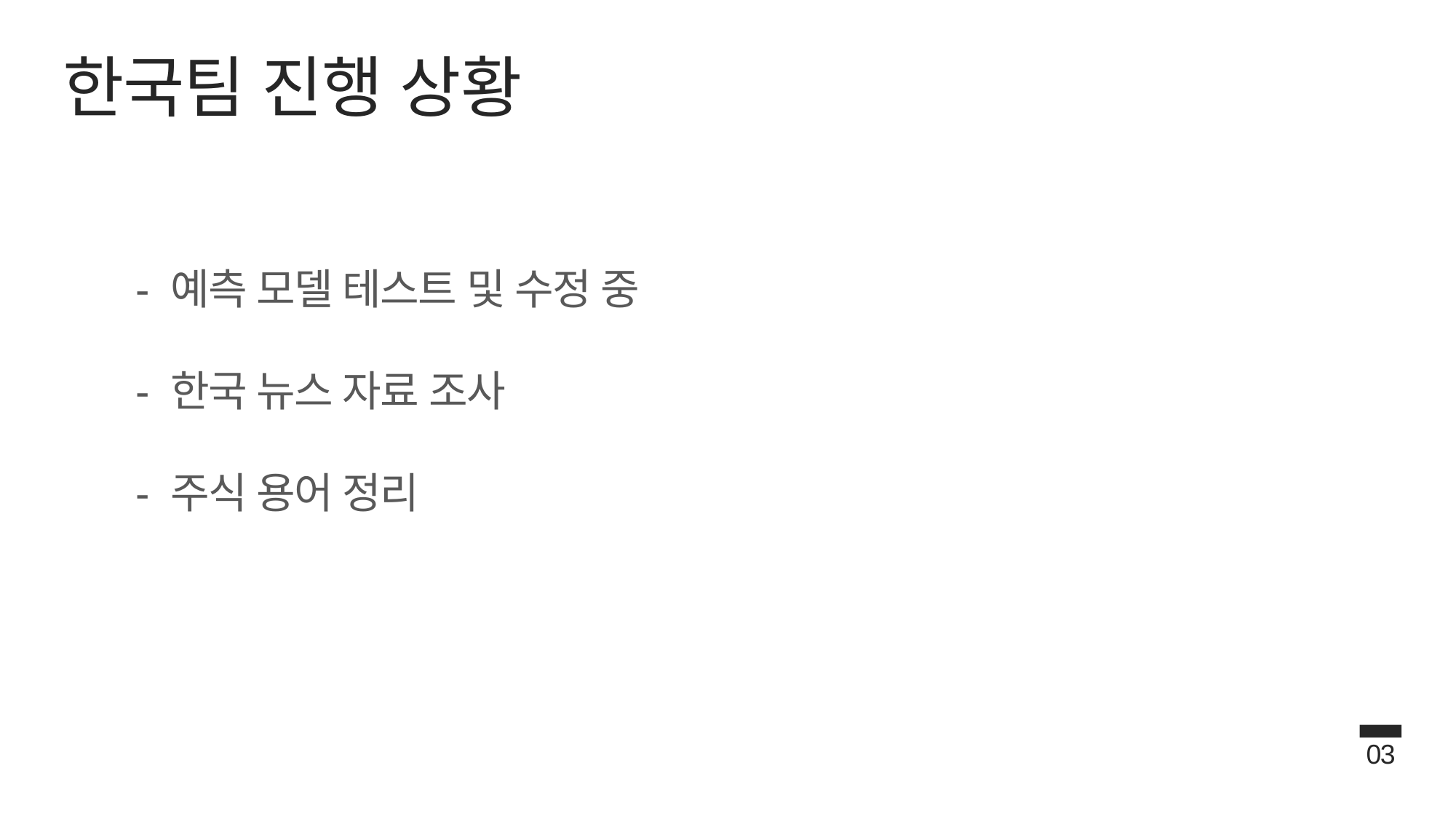

한국팀 진행 상황
- 예측 모델 테스트 및 수정 중

- 한국 뉴스 자료 조사

- 주식 용어 정리

03